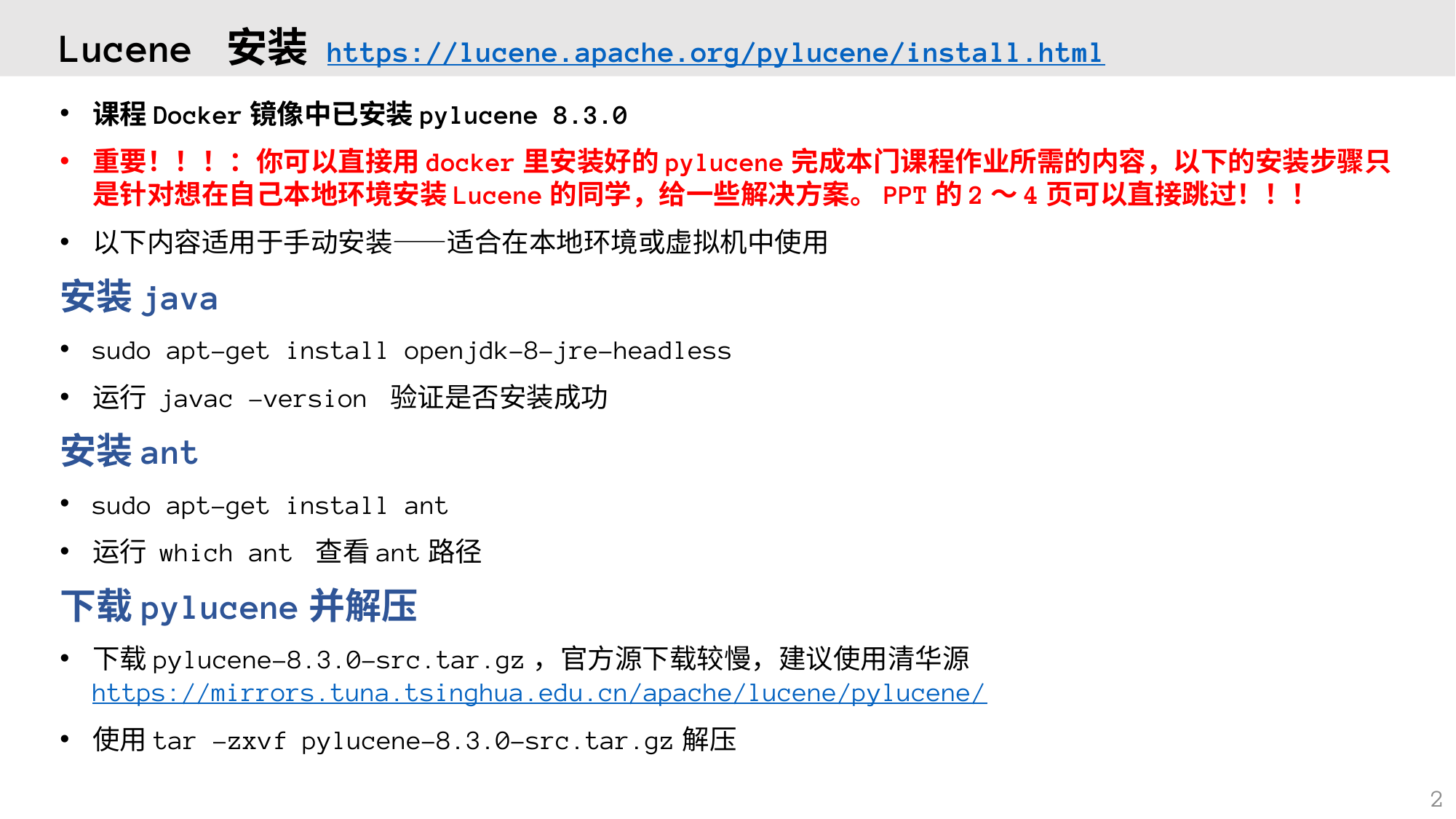

# Lucene 安装 https://lucene.apache.org/pylucene/install.html
课程Docker镜像中已安装pylucene 8.3.0
重要！！！：你可以直接用docker里安装好的pylucene完成本门课程作业所需的内容，以下的安装步骤只是针对想在自己本地环境安装Lucene的同学，给一些解决方案。PPT的2～4页可以直接跳过！！！
以下内容适用于手动安装——适合在本地环境或虚拟机中使用
安装java
sudo apt-get install openjdk-8-jre-headless
运行 javac –version 验证是否安装成功
安装ant
sudo apt-get install ant
运行 which ant 查看ant路径
下载pylucene并解压
下载pylucene-8.3.0-src.tar.gz，官方源下载较慢，建议使用清华源https://mirrors.tuna.tsinghua.edu.cn/apache/lucene/pylucene/
使用tar –zxvf pylucene-8.3.0-src.tar.gz解压

2